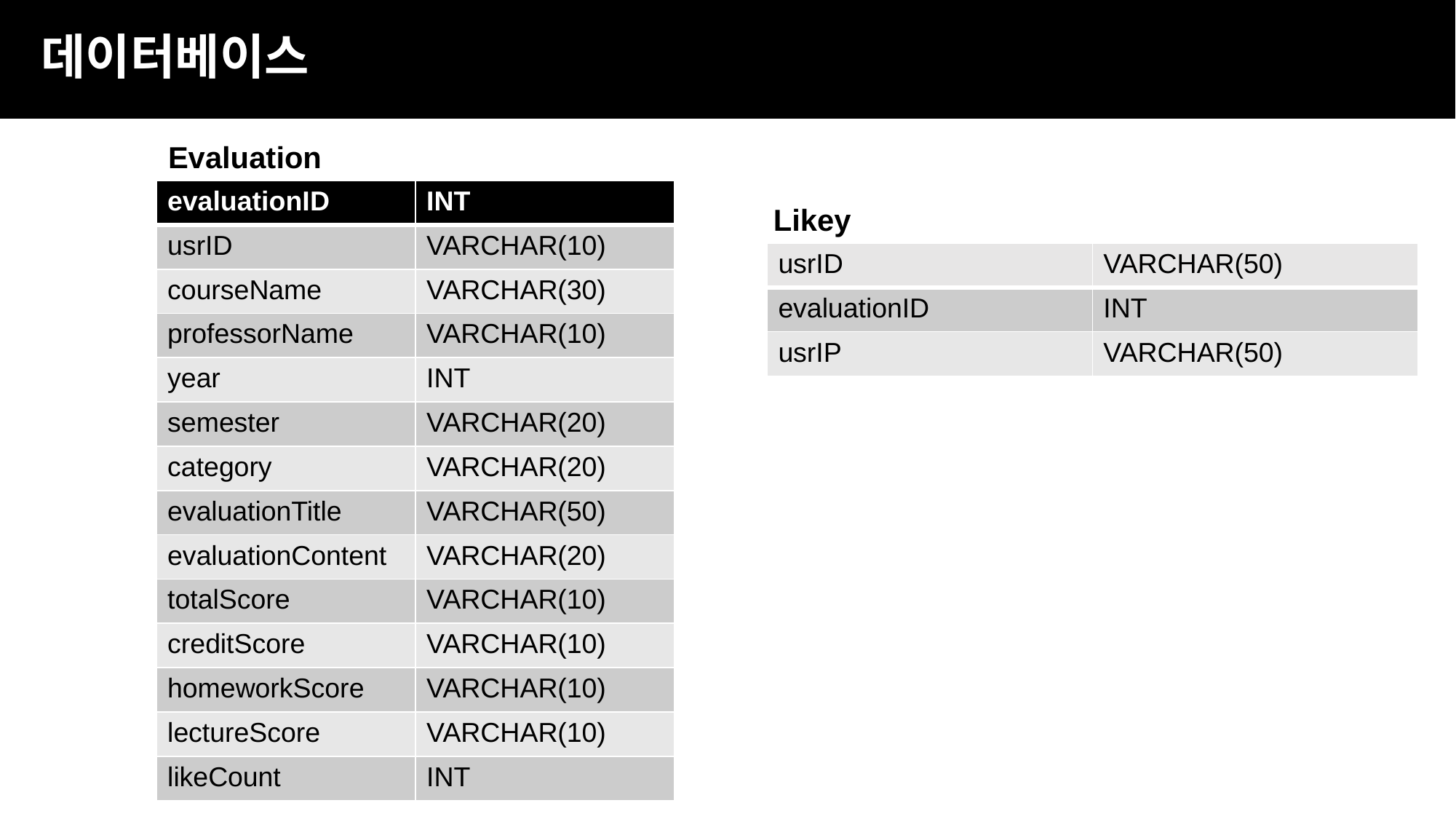

# 데이터베이스
Evaluation
| evaluationID | INT |
| --- | --- |
| usrID | VARCHAR(10) |
| courseName | VARCHAR(30) |
| professorName | VARCHAR(10) |
| year | INT |
| semester | VARCHAR(20) |
| category | VARCHAR(20) |
| evaluationTitle | VARCHAR(50) |
| evaluationContent | VARCHAR(20) |
| totalScore | VARCHAR(10) |
| creditScore | VARCHAR(10) |
| homeworkScore | VARCHAR(10) |
| lectureScore | VARCHAR(10) |
| likeCount | INT |
Likey
| usrID | VARCHAR(50) |
| --- | --- |
| evaluationID | INT |
| usrIP | VARCHAR(50) |